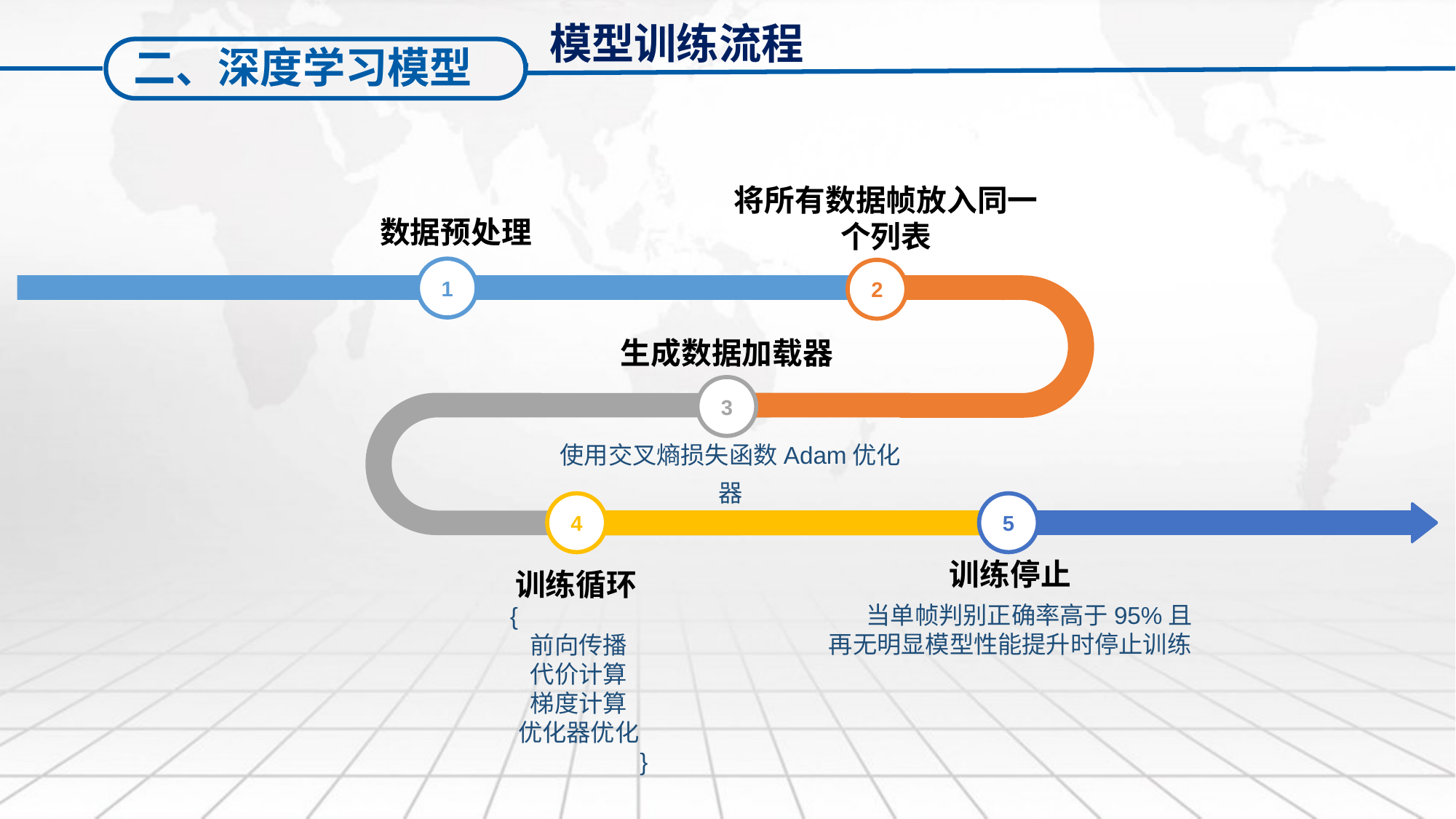

模型训练流程
二、深度学习模型

将所有数据帧放入同一个列表
数据预处理
1
2

生成数据加载器
3

使用交叉熵损失函数Adam优化器
4
5

训练停止
训练循环
      当单帧判别正确率高于95%且再无明显模型性能提升时停止训练
{
前向传播
代价计算
梯度计算
优化器优化
}